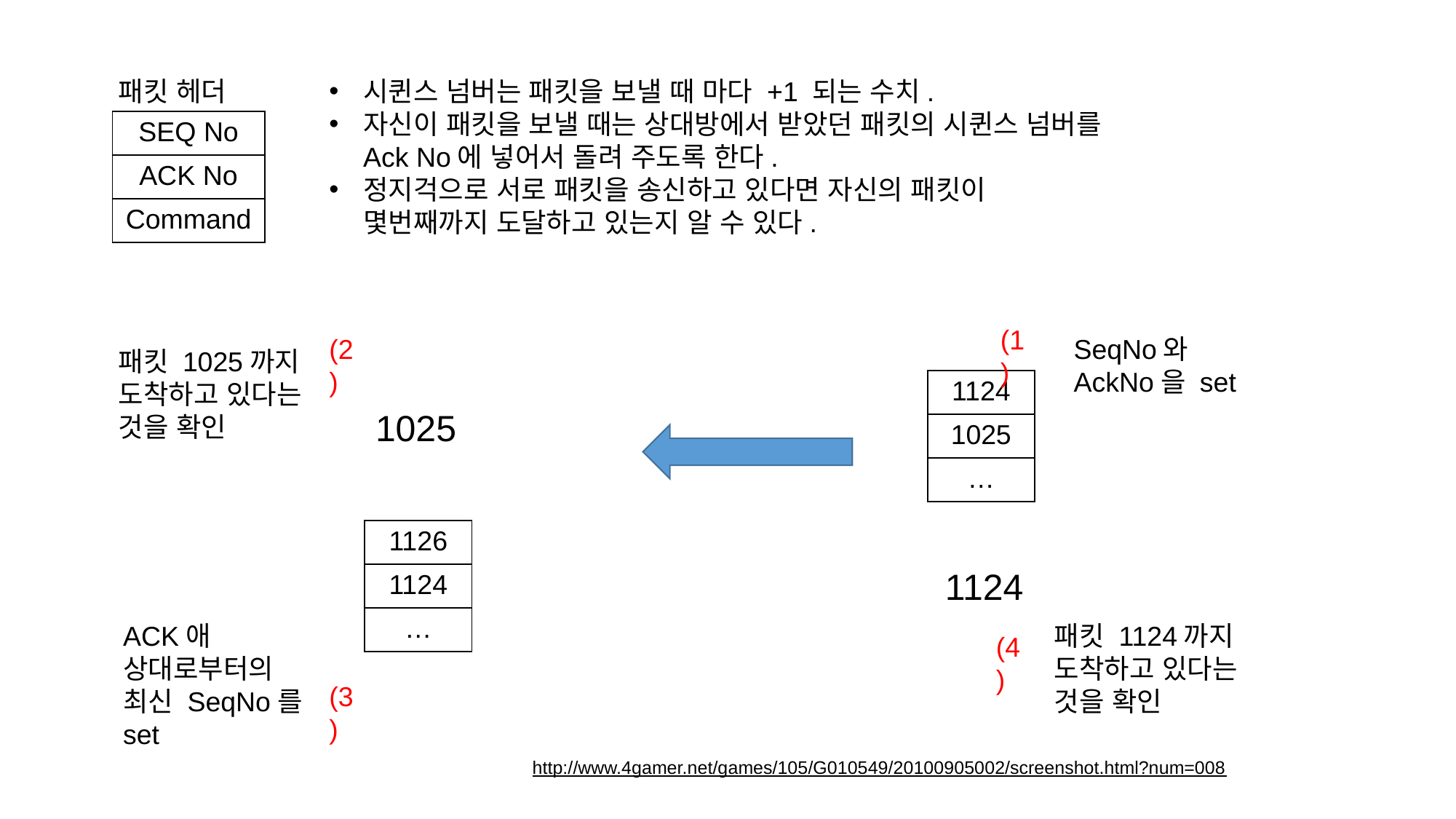

패킷 헤더
시퀸스 넘버는 패킷을 보낼 때 마다 +1 되는 수치.
자신이 패킷을 보낼 때는 상대방에서 받았던 패킷의 시퀸스 넘버를 Ack No에 넣어서 돌려 주도록 한다.
정지걱으로 서로 패킷을 송신하고 있다면 자신의 패킷이 몇번째까지 도달하고 있는지 알 수 있다.
| SEQ No |
| --- |
| ACK No |
| Command |
(1)
(2)
SeqNo와
AckNo을 set
패킷 1025까지 도착하고 있다는 것을 확인
| 1124 |
| --- |
| 1025 |
| … |
1025

| 1126 |
| --- |
| 1124 |
| … |
1124
ACK애 상대로부터의 최신 SeqNo를 set
패킷 1124까지 도착하고 있다는 것을 확인
(4)
(3)
http://www.4gamer.net/games/105/G010549/20100905002/screenshot.html?num=008